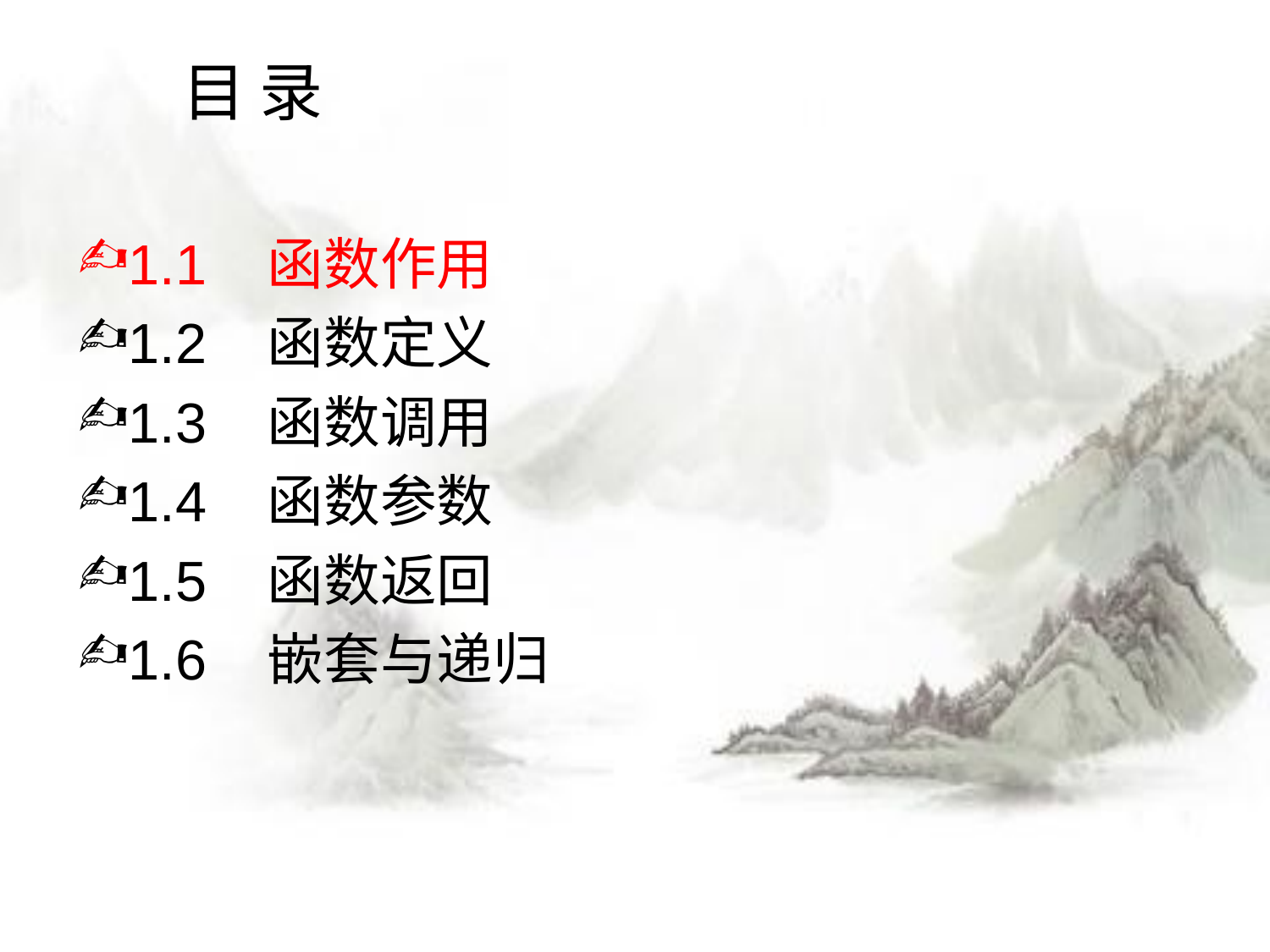

# 目 录
1.1   函数作用
1.2   函数定义
1.3   函数调用
1.4   函数参数
1.5   函数返回
1.6   嵌套与递归